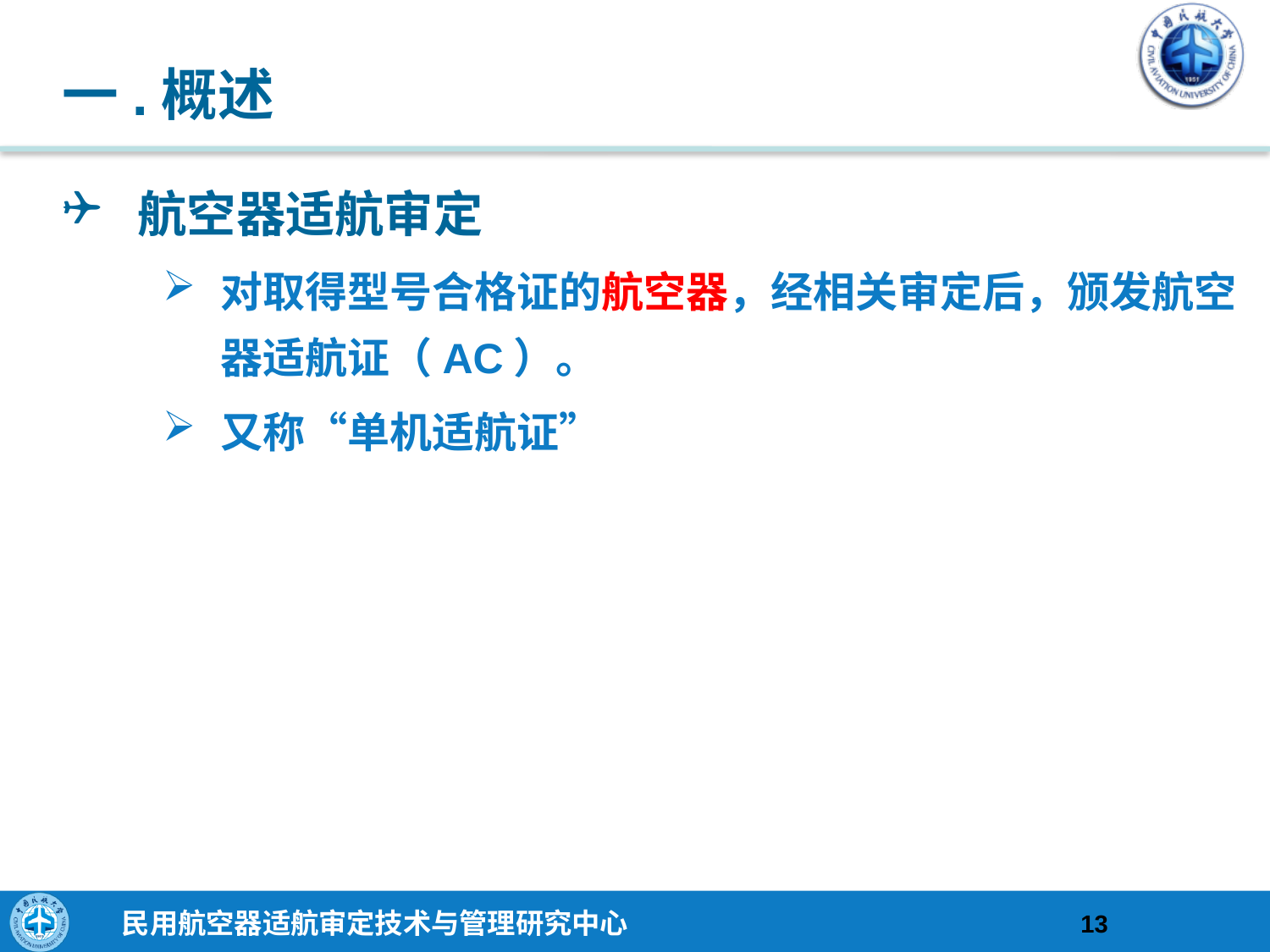

# 一.概述
航空器适航审定
对取得型号合格证的航空器，经相关审定后，颁发航空器适航证（AC）。
又称“单机适航证”